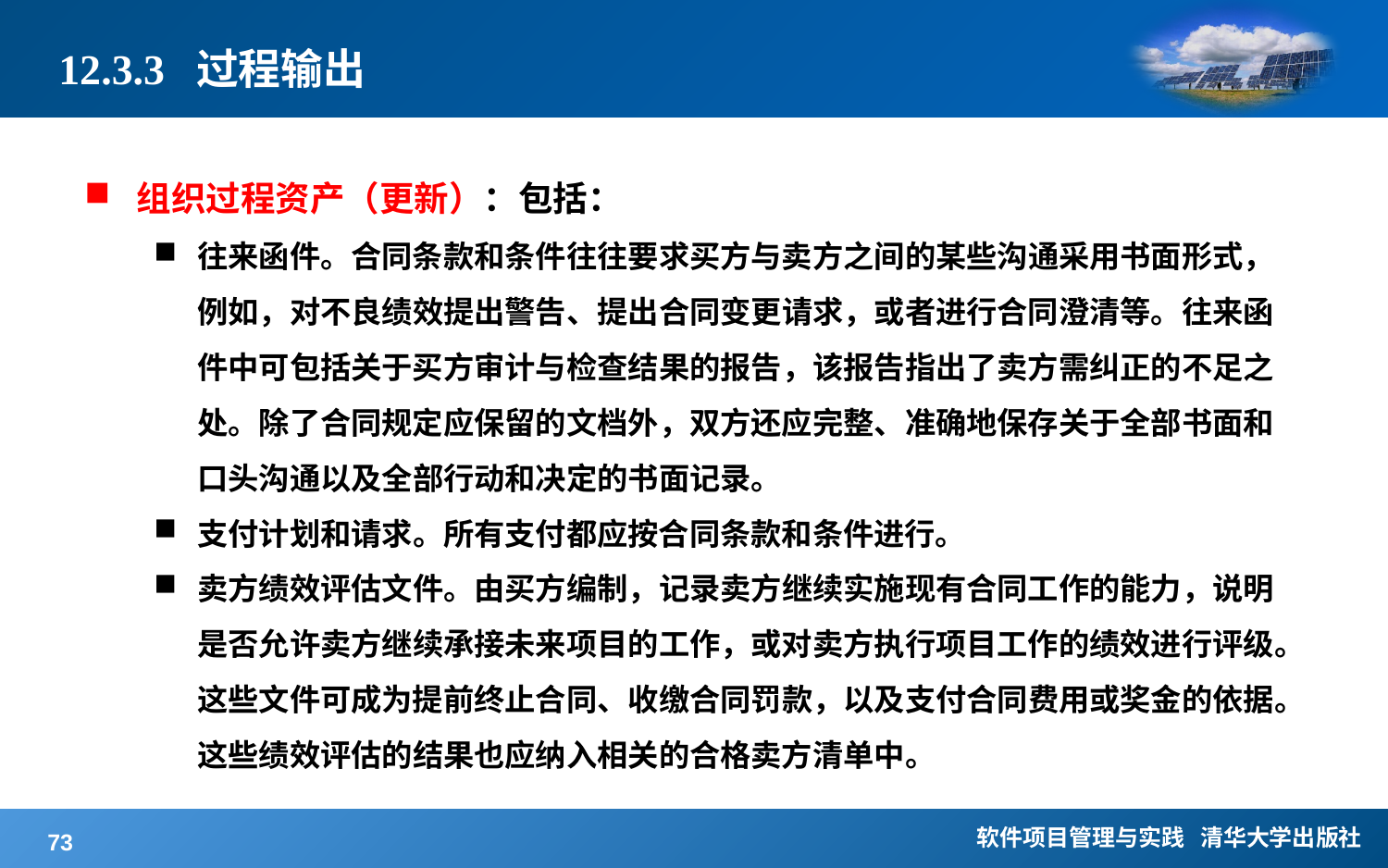

# 12.3.3  过程输出
组织过程资产（更新）：包括：
往来函件。合同条款和条件往往要求买方与卖方之间的某些沟通采用书面形式，例如，对不良绩效提出警告、提出合同变更请求，或者进行合同澄清等。往来函件中可包括关于买方审计与检查结果的报告，该报告指出了卖方需纠正的不足之处。除了合同规定应保留的文档外，双方还应完整、准确地保存关于全部书面和口头沟通以及全部行动和决定的书面记录。
支付计划和请求。所有支付都应按合同条款和条件进行。
卖方绩效评估文件。由买方编制，记录卖方继续实施现有合同工作的能力，说明是否允许卖方继续承接未来项目的工作，或对卖方执行项目工作的绩效进行评级。这些文件可成为提前终止合同、收缴合同罚款，以及支付合同费用或奖金的依据。这些绩效评估的结果也应纳入相关的合格卖方清单中。